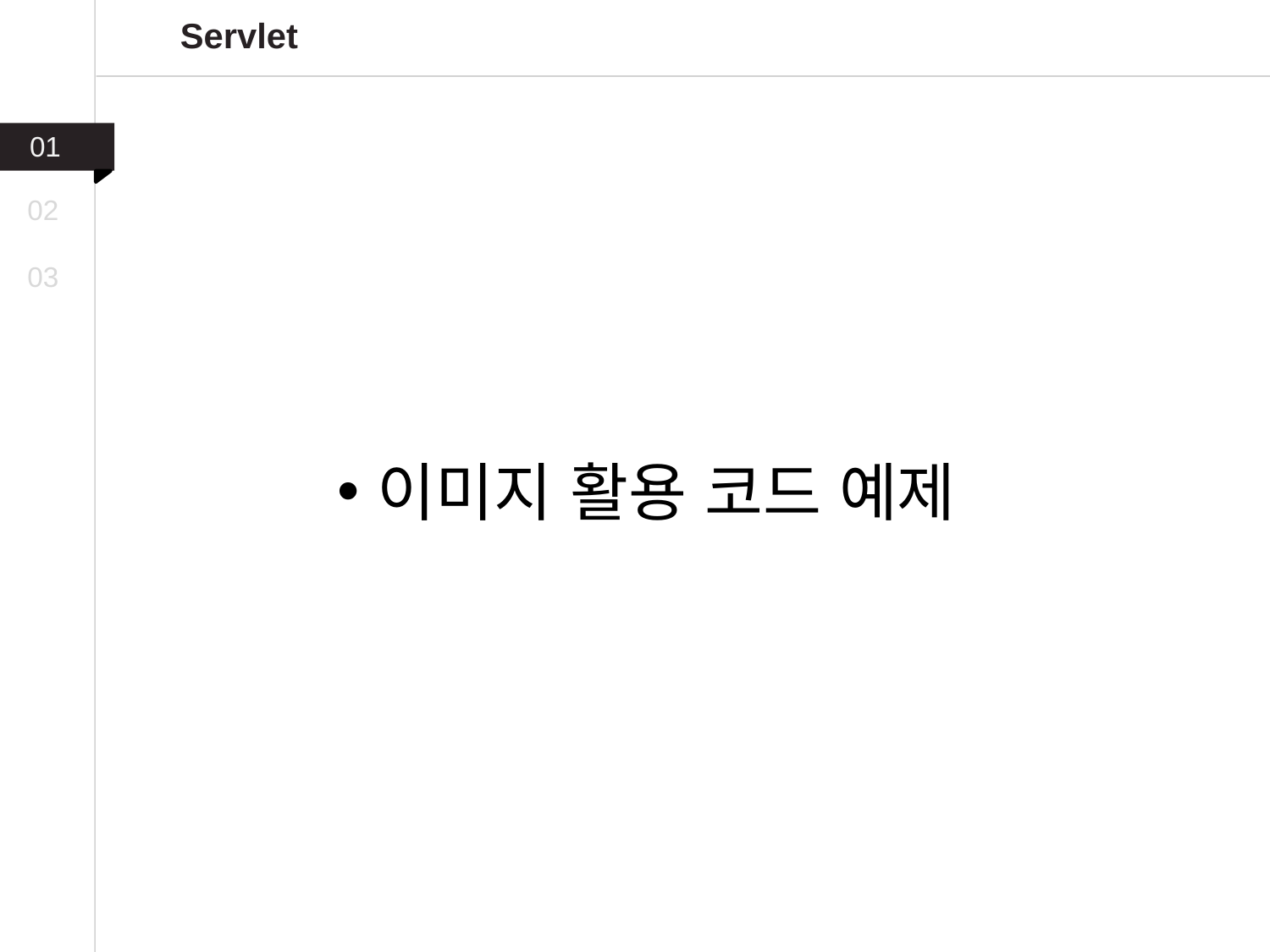

Servlet
01

02
03
이미지 활용 코드 예제